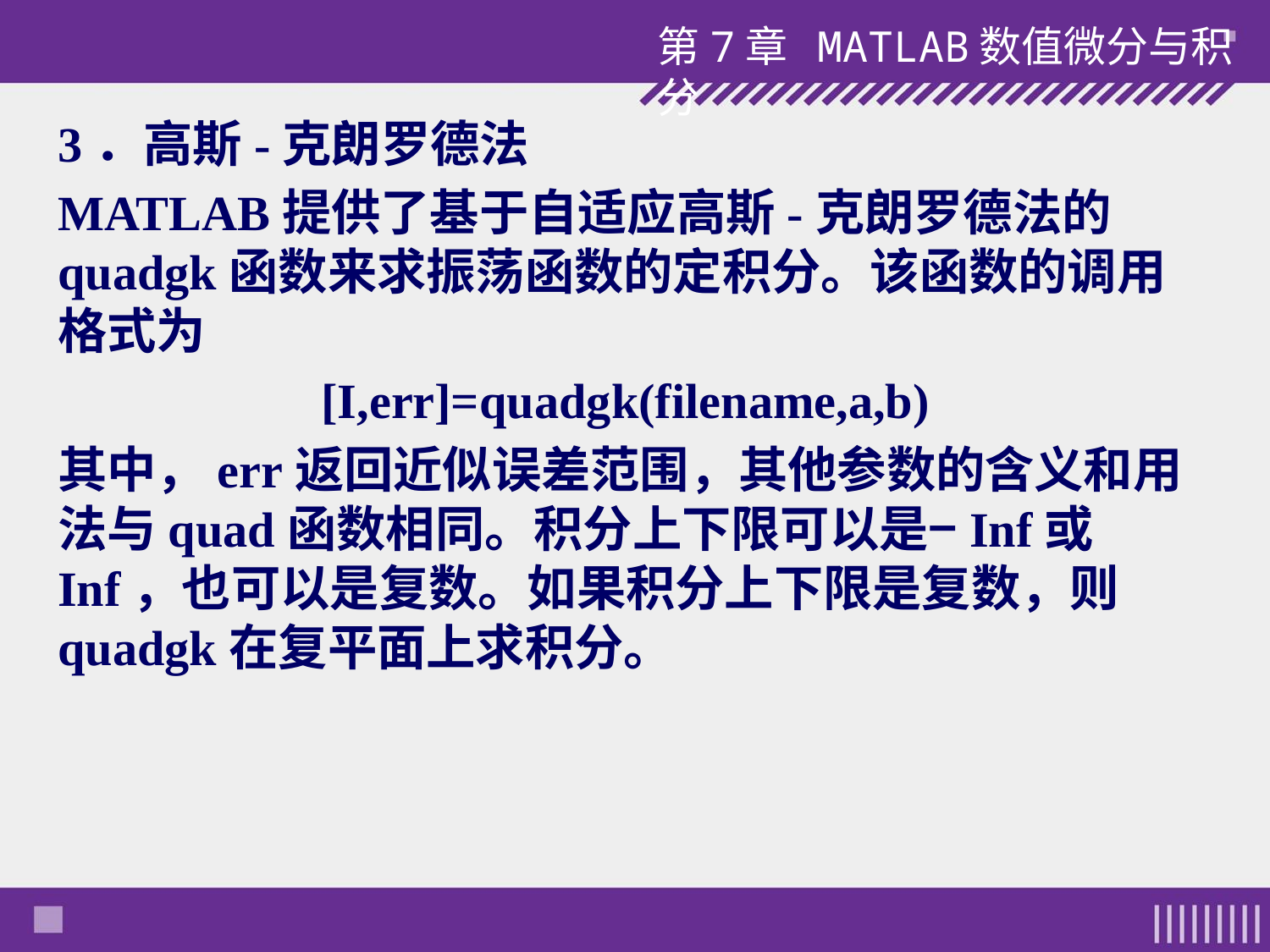

第7章  MATLAB数值微分与积分
3．高斯-克朗罗德法
MATLAB提供了基于自适应高斯-克朗罗德法的quadgk函数来求振荡函数的定积分。该函数的调用格式为
[I,err]=quadgk(filename,a,b)
其中，err返回近似误差范围，其他参数的含义和用法与quad函数相同。积分上下限可以是−Inf或Inf，也可以是复数。如果积分上下限是复数，则quadgk在复平面上求积分。